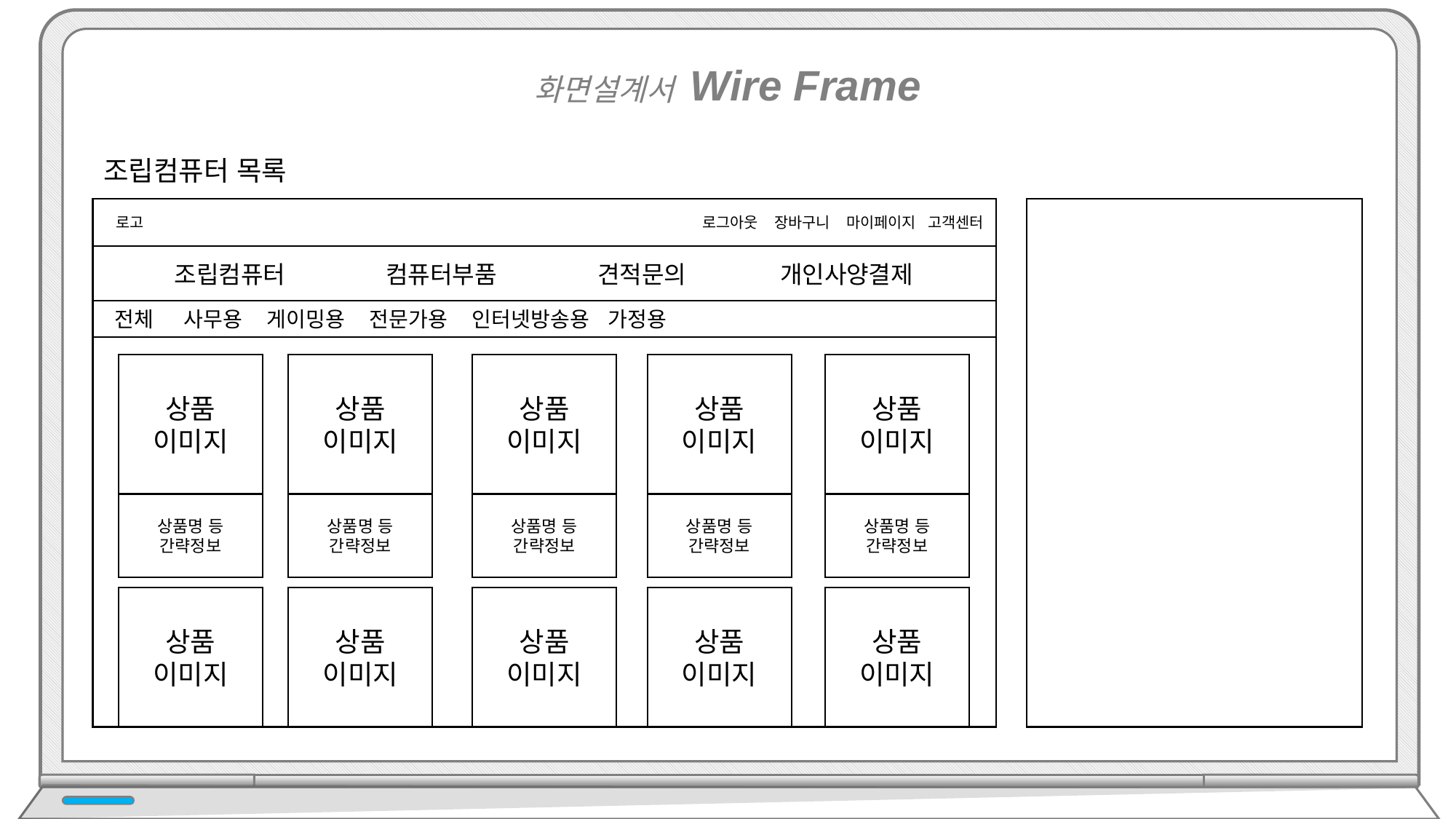

화면설계서 Wire Frame
조립컴퓨터 목록

로그아웃    장바구니    마이페이지   고객센터
로고
조립컴퓨터               컴퓨터부품               견적문의              개인사양결제
 전체     사무용    게이밍용    전문가용    인터넷방송용   가정용
상품
이미지
상품
이미지
상품
이미지
상품
이미지
상품
이미지
상품명 등 간략정보
상품명 등 간략정보
상품명 등 간략정보
상품명 등 간략정보
상품명 등 간략정보
상품
이미지
상품
이미지
상품
이미지
상품
이미지
상품
이미지